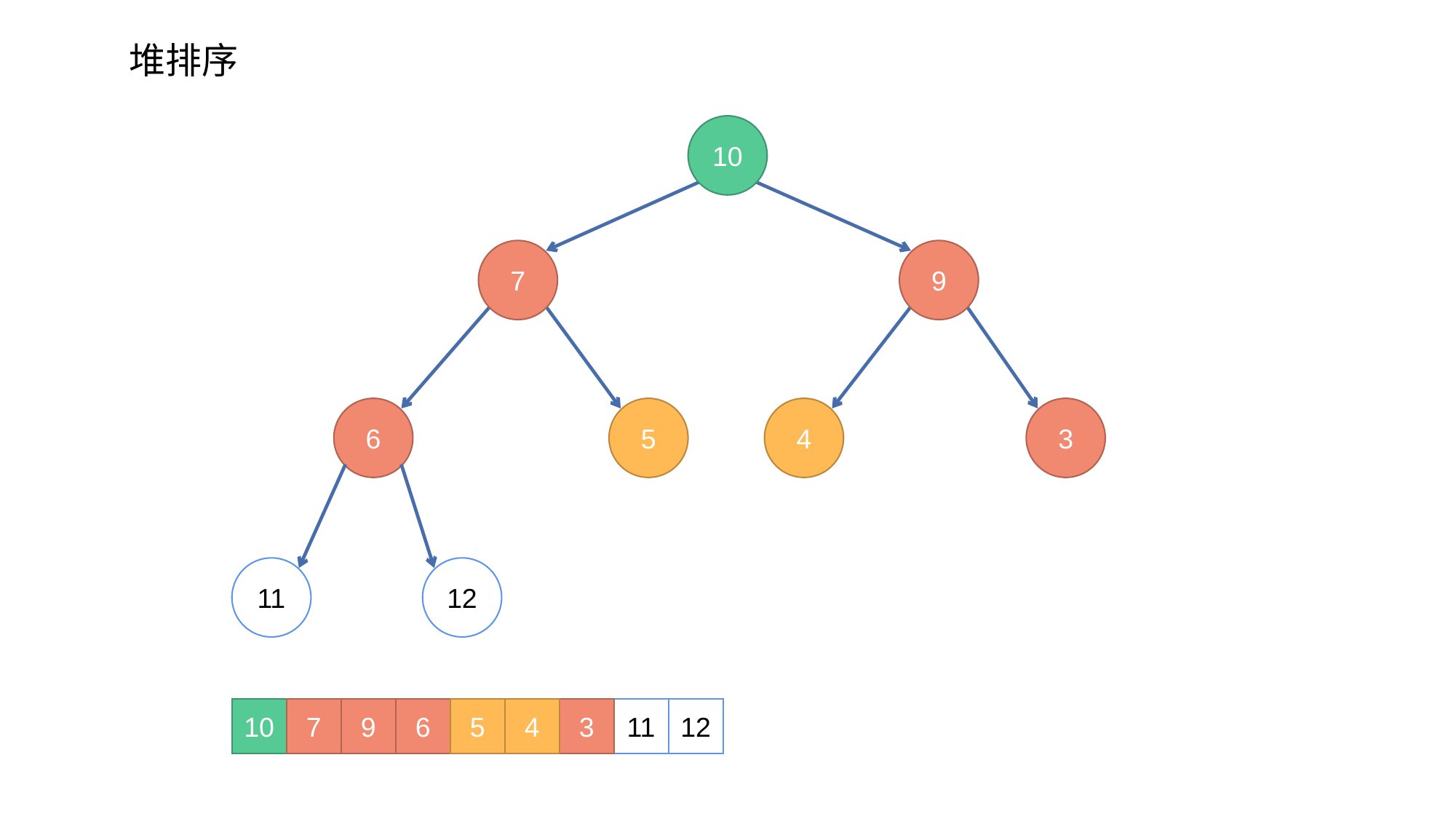

堆排序
10
7
9
6
5
4
3
11
12
10
7
9
6
5
4
3
11
12